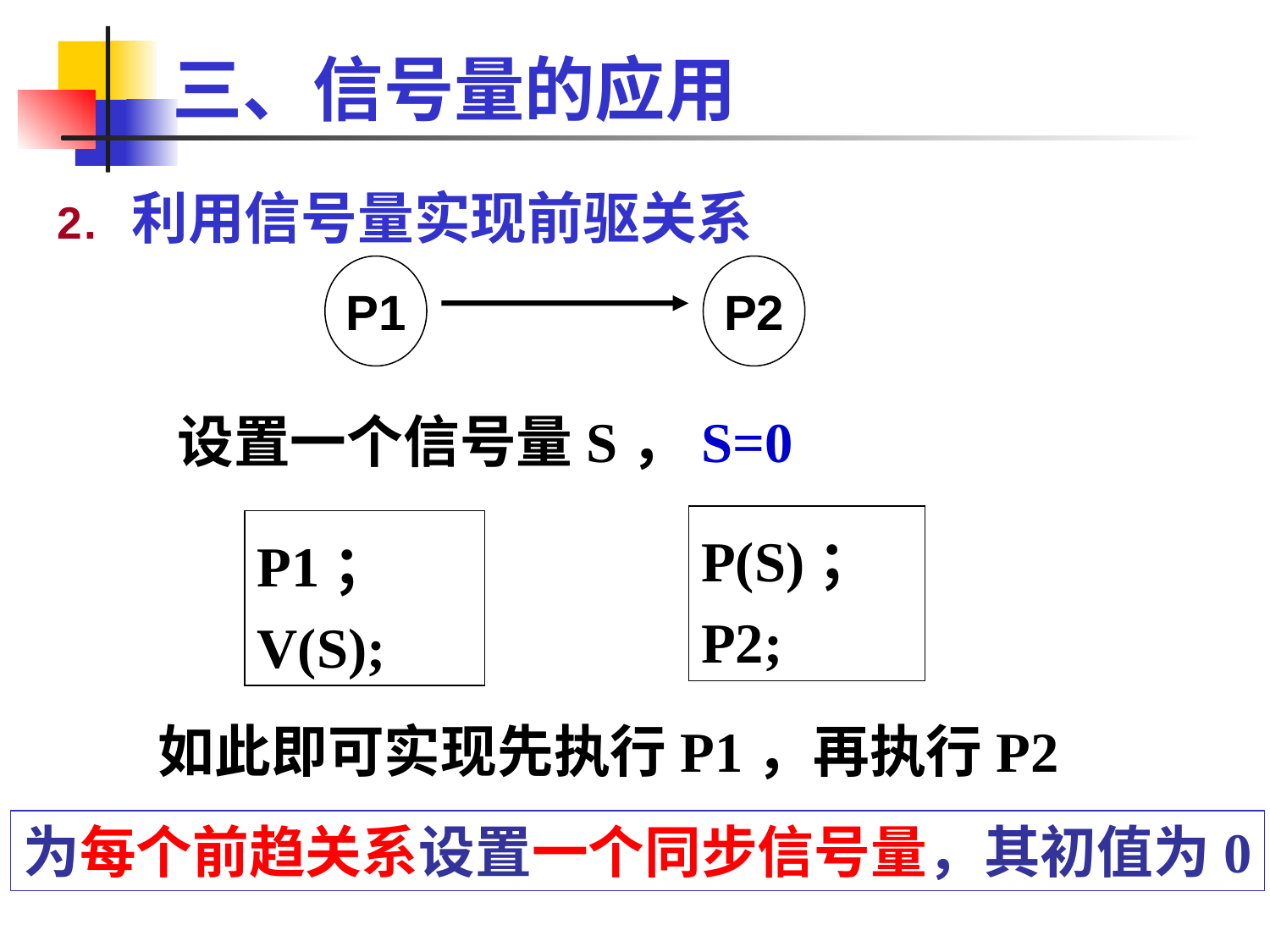

三、信号量的应用
利用信号量实现前驱关系
P1
P2

设置一个信号量S，S=0
P(S)；
P2;
P1；
V(S);
如此即可实现先执行P1，再执行P2
为每个前趋关系设置一个同步信号量，其初值为0